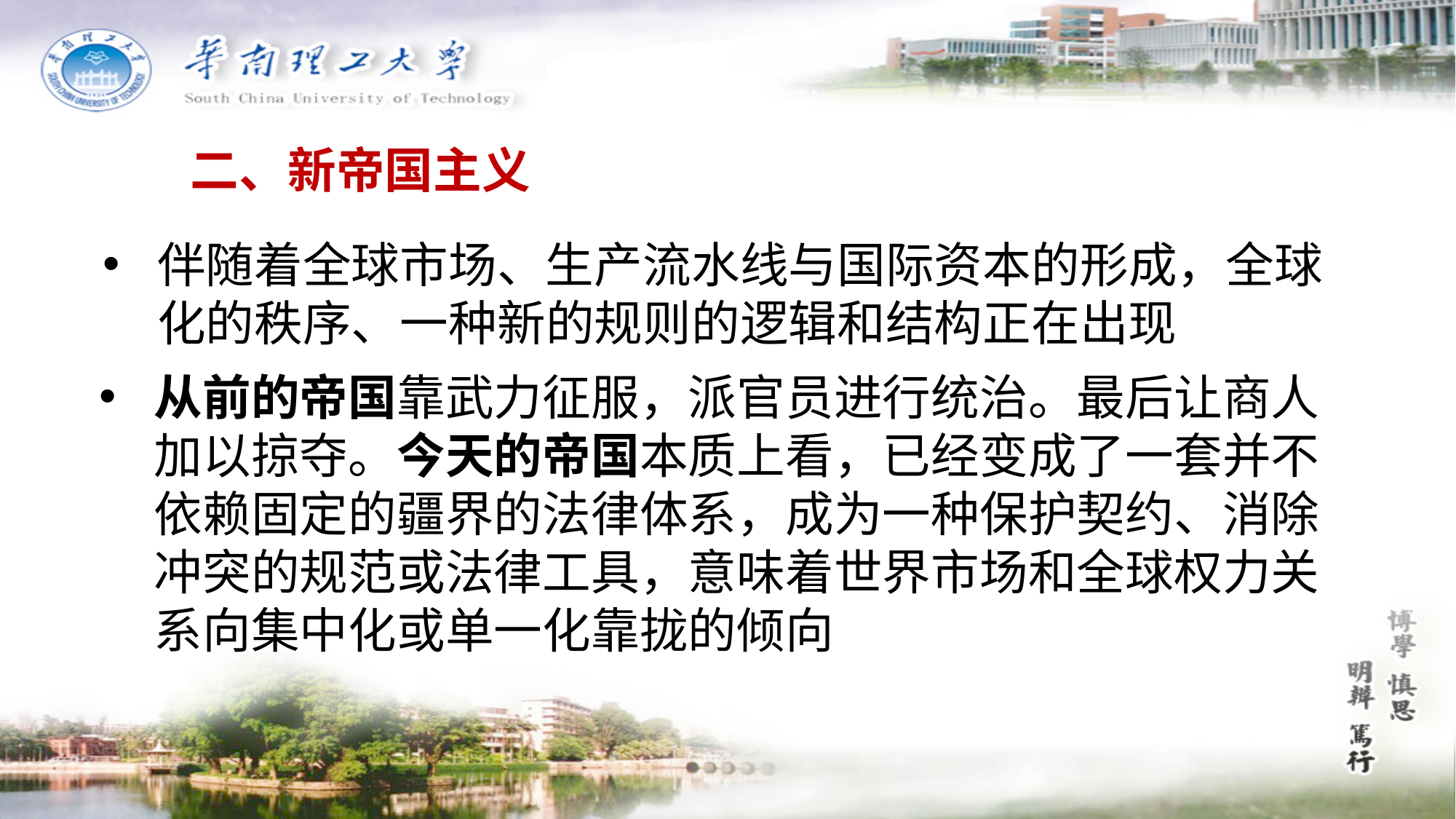

二、新帝国主义
伴随着全球市场、生产流水线与国际资本的形成，全球化的秩序、一种新的规则的逻辑和结构正在出现
从前的帝国靠武力征服，派官员进行统治。最后让商人加以掠夺。今天的帝国本质上看，已经变成了一套并不依赖固定的疆界的法律体系，成为一种保护契约、消除冲突的规范或法律工具，意味着世界市场和全球权力关系向集中化或单一化靠拢的倾向